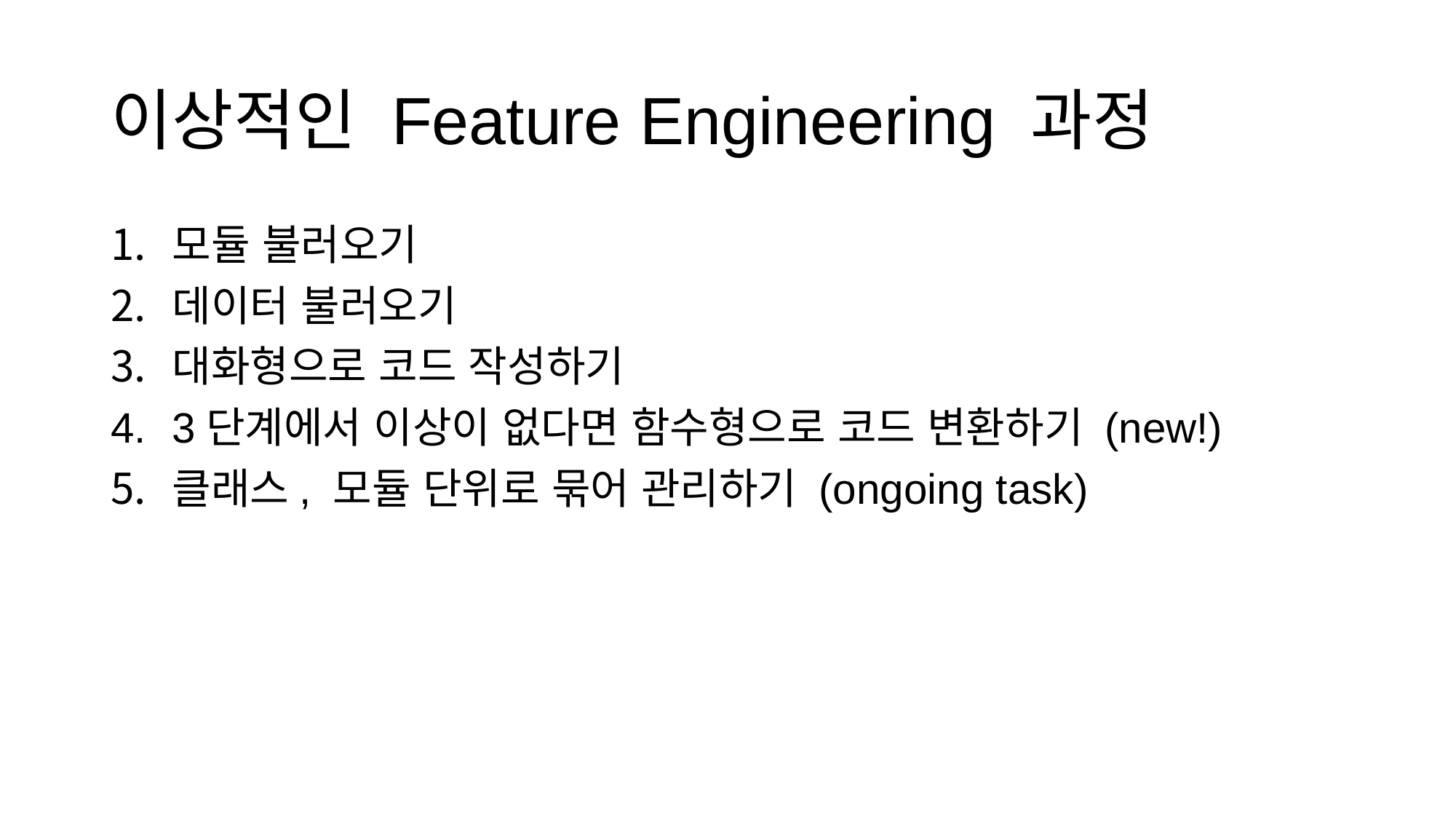

# 이상적인 Feature Engineering 과정
모듈 불러오기
데이터 불러오기
대화형으로 코드 작성하기
3단계에서 이상이 없다면 함수형으로 코드 변환하기 (new!)
클래스, 모듈 단위로 묶어 관리하기 (ongoing task)